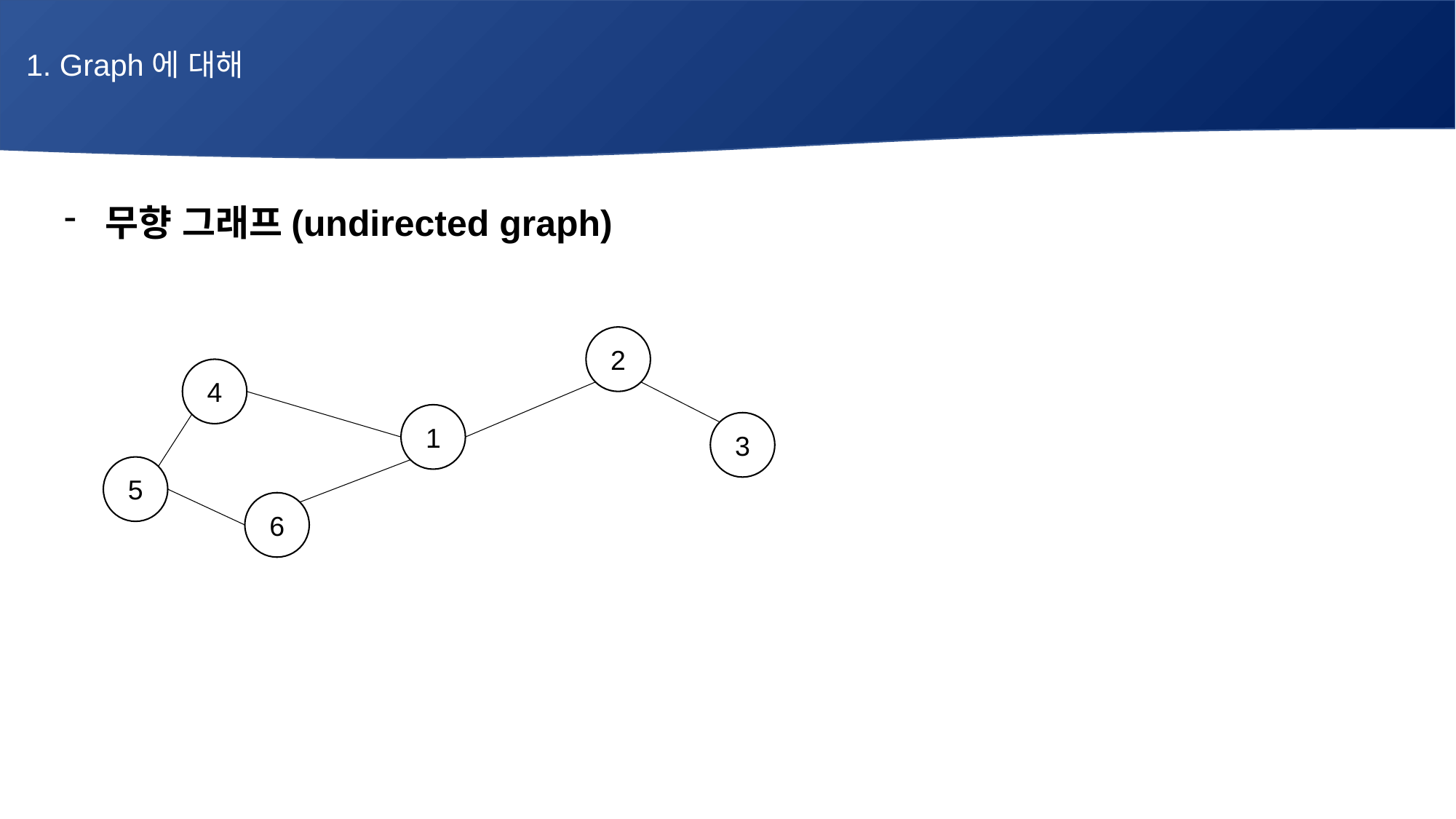

1. Graph에 대해
# 매주 1 과제 LV2
무향 그래프(undirected graph)

2
4
1
3
5
6